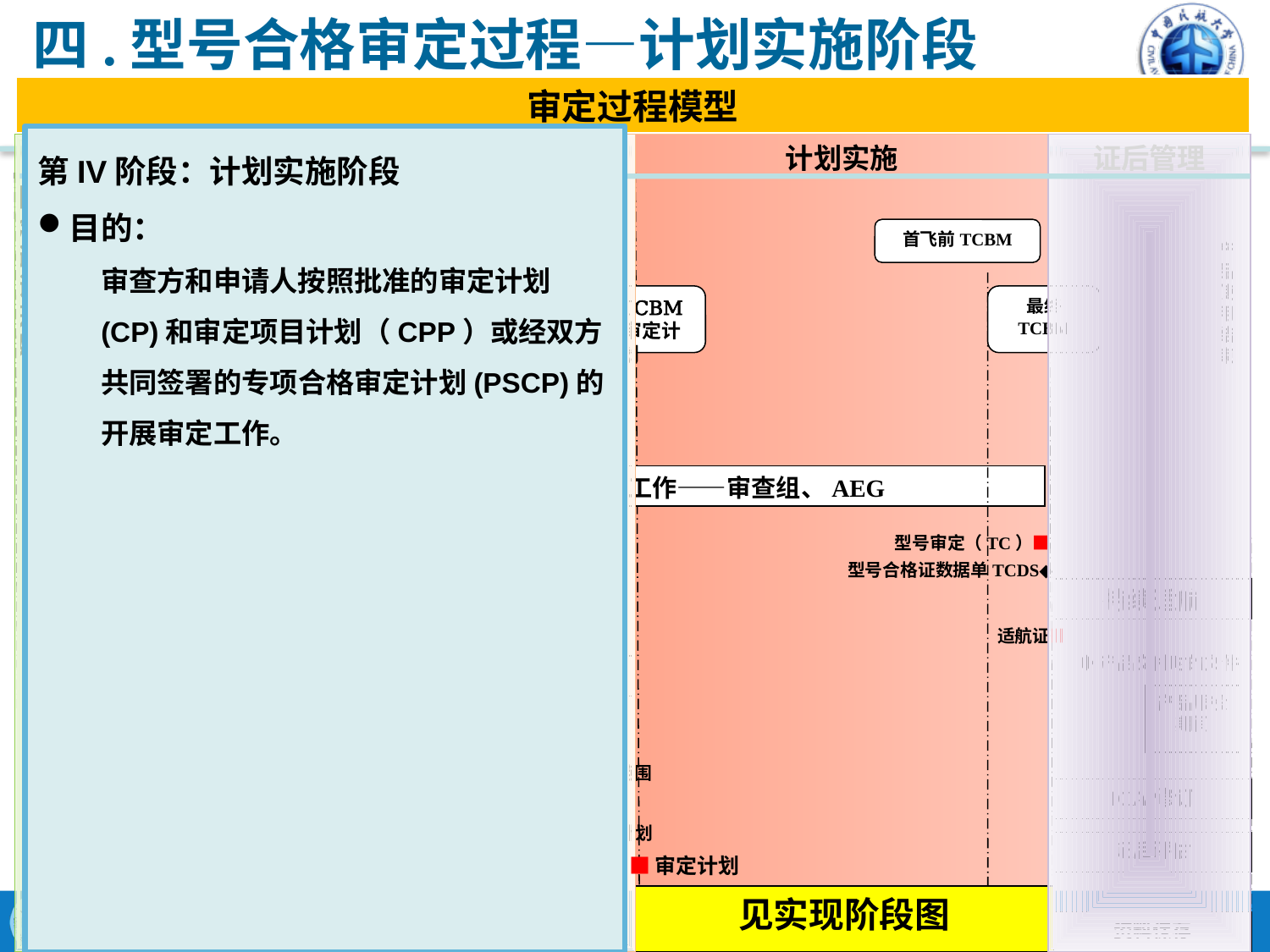

# 四.型号合格审定过程—计划实施阶段
审定过程模型

概念设计
要求确定
符合性计划
计划实施
证后管理

概念
设计开始
熟悉性
介绍
中间TCBM
——审定基础
首飞前TCBM
产品使用结束

审定过程宣贯
首次TCBM

中间TCBM
——审定计划
最终
TCBM

项目前期指导
■TC申请

◆规章及
     政策讨论
◆提交审定计划
CAAC型号审查工作——审查组、AEG
◆预评审
型号审定（TC）■
◆受理申请
型号合格证数据单TCDS◆
◆首次TCBM准备
持续适航
◆成立审查组
适航证■
◆审定项目计划（CPP）
◆产品交付时的文件
[专项]审定计划（CP或PSCP）
产品服役
期间
◆◆问题纪要、纪要汇编

图例
■审定基础
◆确定审查组介入的范围

持续活动
ICA修订
◆监督及委派代表
◆制造符合性检查计划
TCBM
与申请人正式协调事件
证后评估
■审定计划
◆  里程碑
见实现阶段图
■  转换节点
资料保存

第IV阶段：计划实施阶段
目的：
审查方和申请人按照批准的审定计划(CP)和审定项目计划（CPP）或经双方共同签署的专项合格审定计划(PSCP)的开展审定工作。